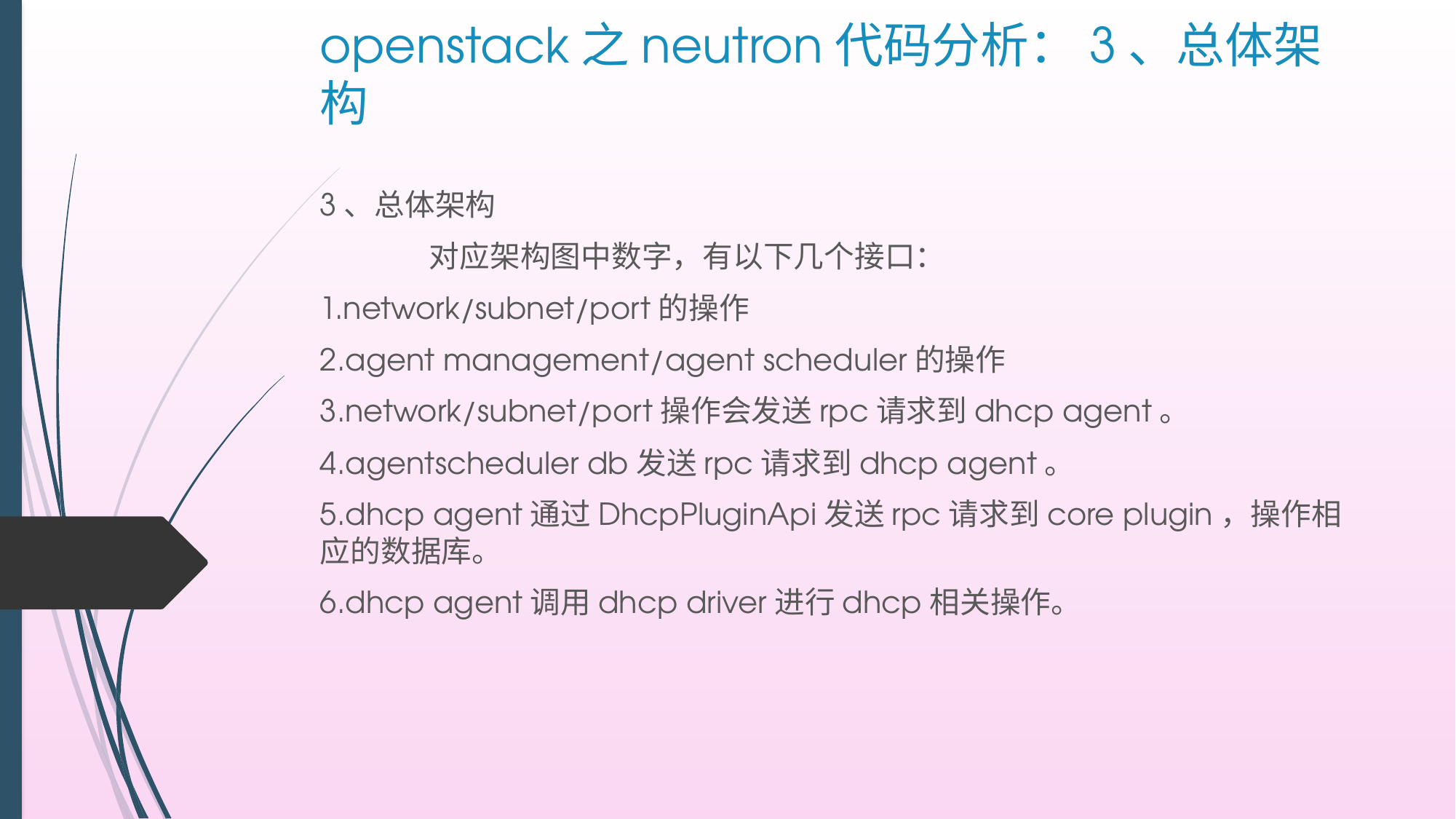

# openstack之neutron代码分析：3、总体架构
3、总体架构
	对应架构图中数字，有以下几个接口：
1.network/subnet/port的操作
2.agent management/agent scheduler的操作
3.network/subnet/port操作会发送rpc请求到dhcp agent。
4.agentscheduler db发送rpc请求到dhcp agent。
5.dhcp agent通过DhcpPluginApi发送rpc请求到core plugin，操作相应的数据库。
6.dhcp agent调用dhcp driver进行dhcp相关操作。